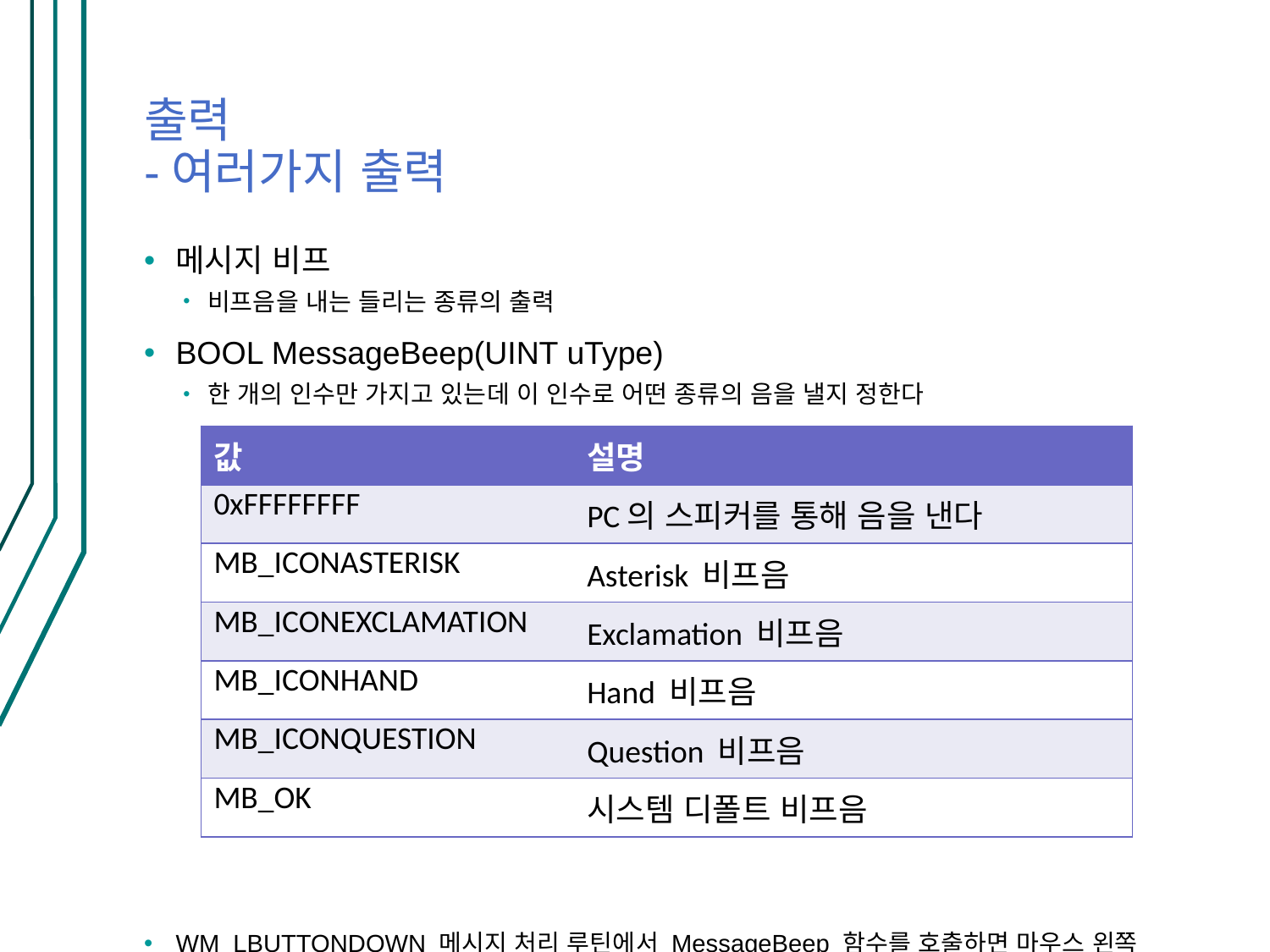

# 출력 -여러가지 출력
메시지 비프
비프음을 내는 들리는 종류의 출력
BOOL MessageBeep(UINT uType)
한 개의 인수만 가지고 있는데 이 인수로 어떤 종류의 음을 낼지 정한다

WM_LBUTTONDOWN 메시지 처리 루틴에서 MessageBeep 함수를 호출하면 마우스 왼쪽 버튼을 누를 때마다 비프음이 들리는걸 확인할 수 있다
| 값 | 설명 |
| --- | --- |
| 0xFFFFFFFF | PC의 스피커를 통해 음을 낸다 |
| MB\_ICONASTERISK | Asterisk 비프음 |
| MB\_ICONEXCLAMATION | Exclamation 비프음 |
| MB\_ICONHAND | Hand 비프음 |
| MB\_ICONQUESTION | Question 비프음 |
| MB\_OK | 시스템 디폴트 비프음 |